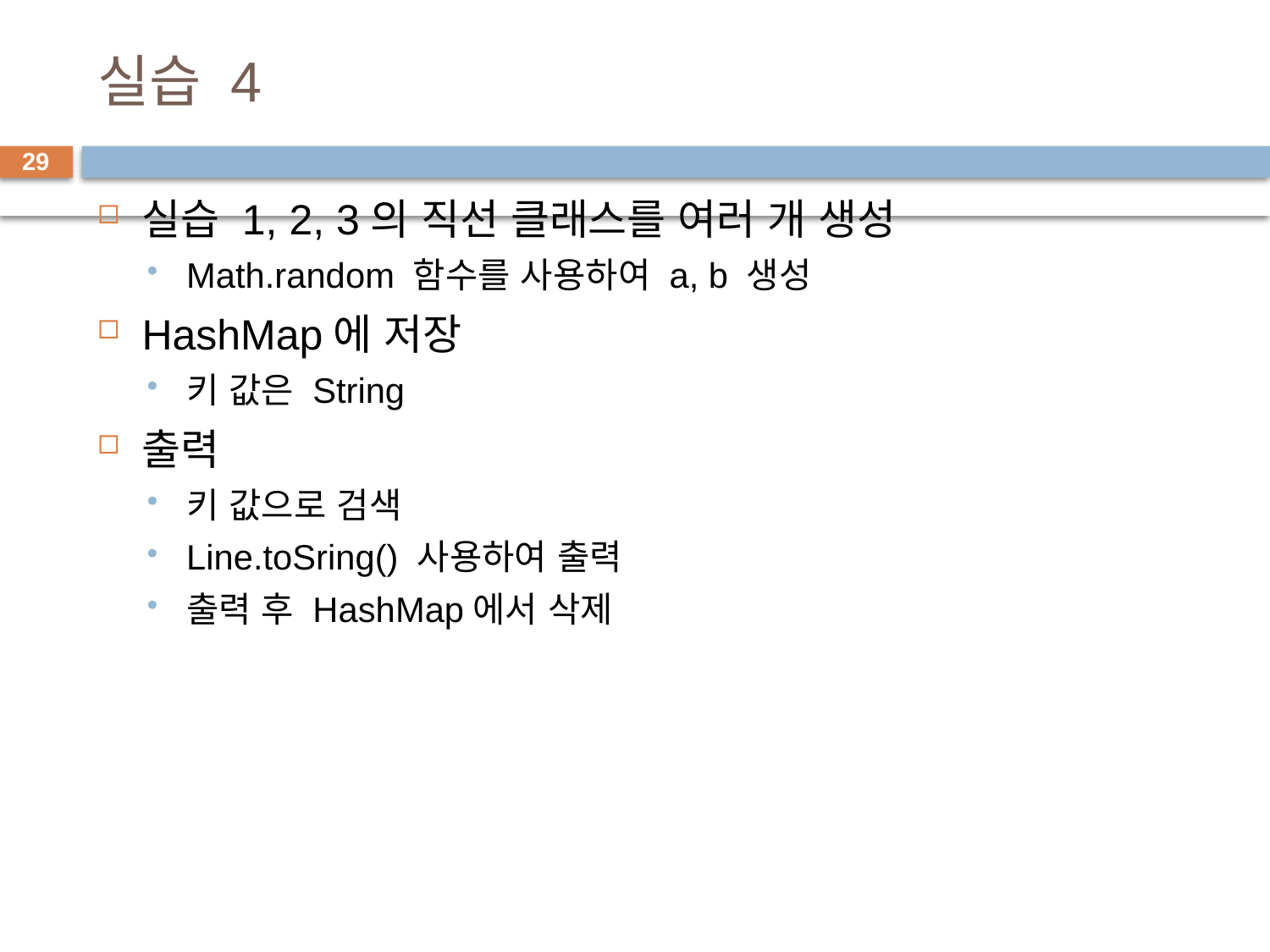

# 실습 4
29
실습 1, 2, 3의 직선 클래스를 여러 개 생성
Math.random 함수를 사용하여 a, b 생성
HashMap에 저장
키 값은 String
출력
키 값으로 검색
Line.toSring() 사용하여 출력
출력 후 HashMap에서 삭제